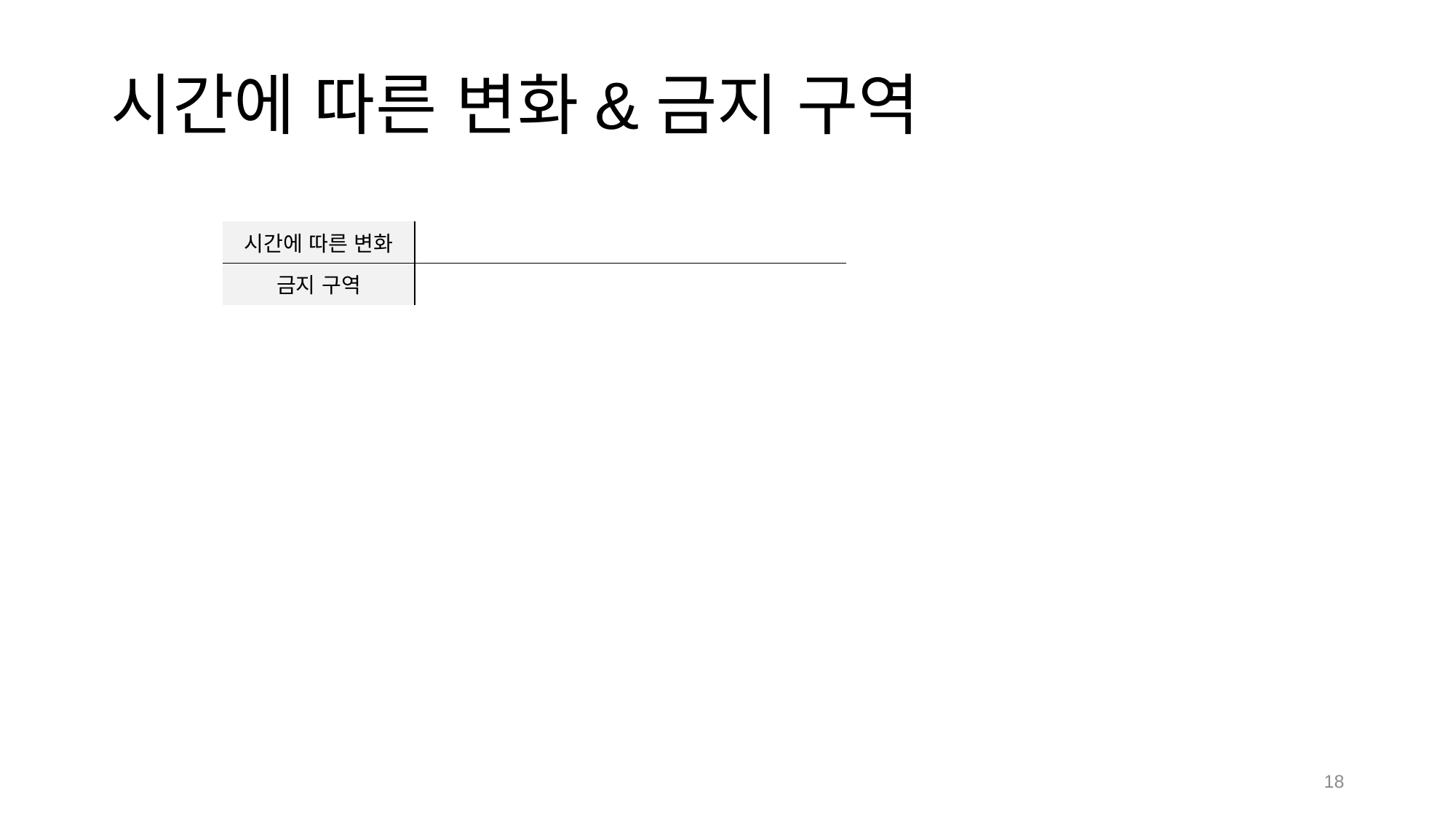

# 시간에 따른 변화&금지 구역
| 시간에 따른 변화 |  |
| --- | --- |
| 금지 구역 |  |
18